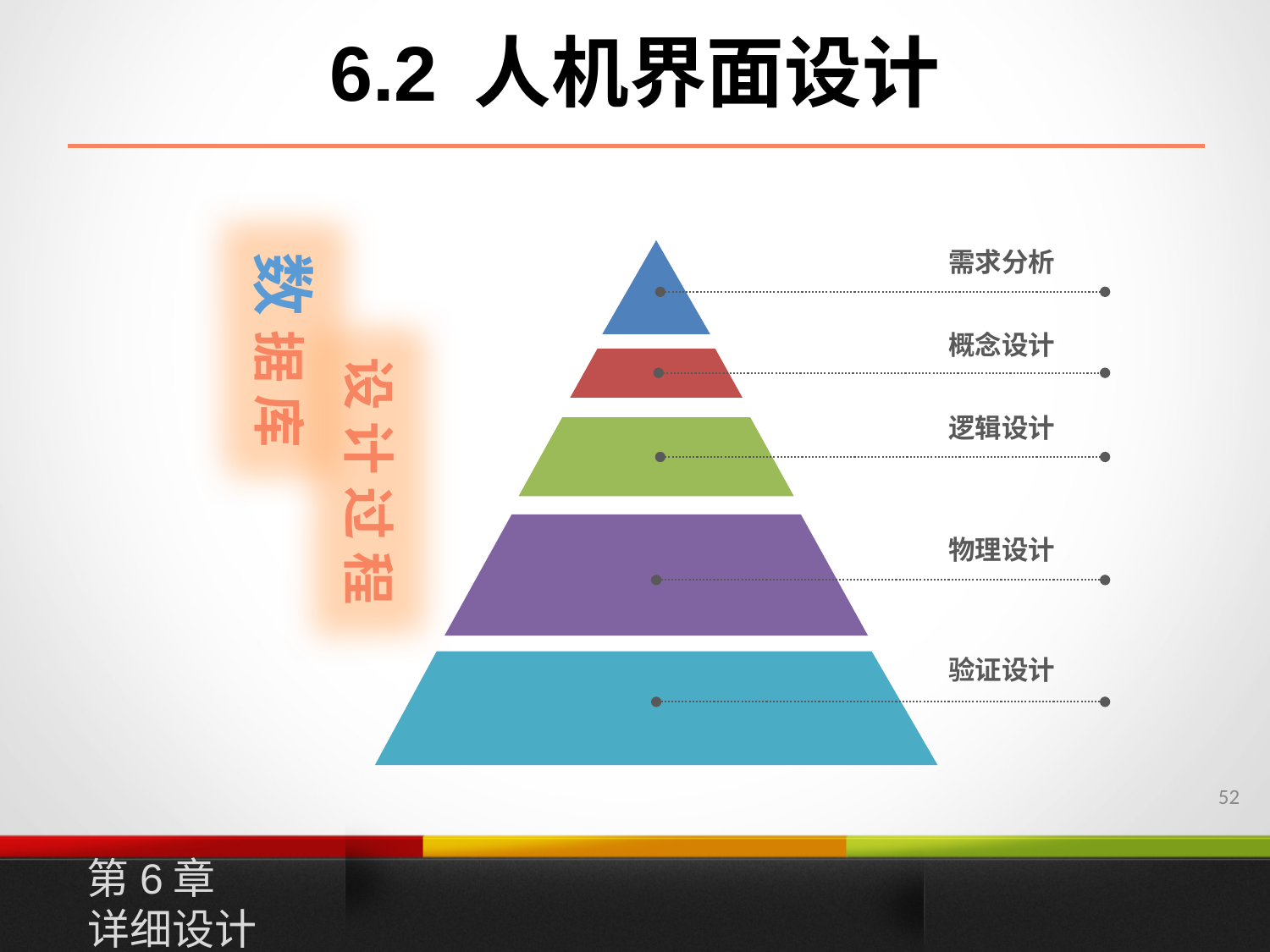

6.2 人机界面设计
数 据 库
设 计 过 程
需求分析

概念设计

逻辑设计

物理设计
验证设计

52
第6章
详细设计